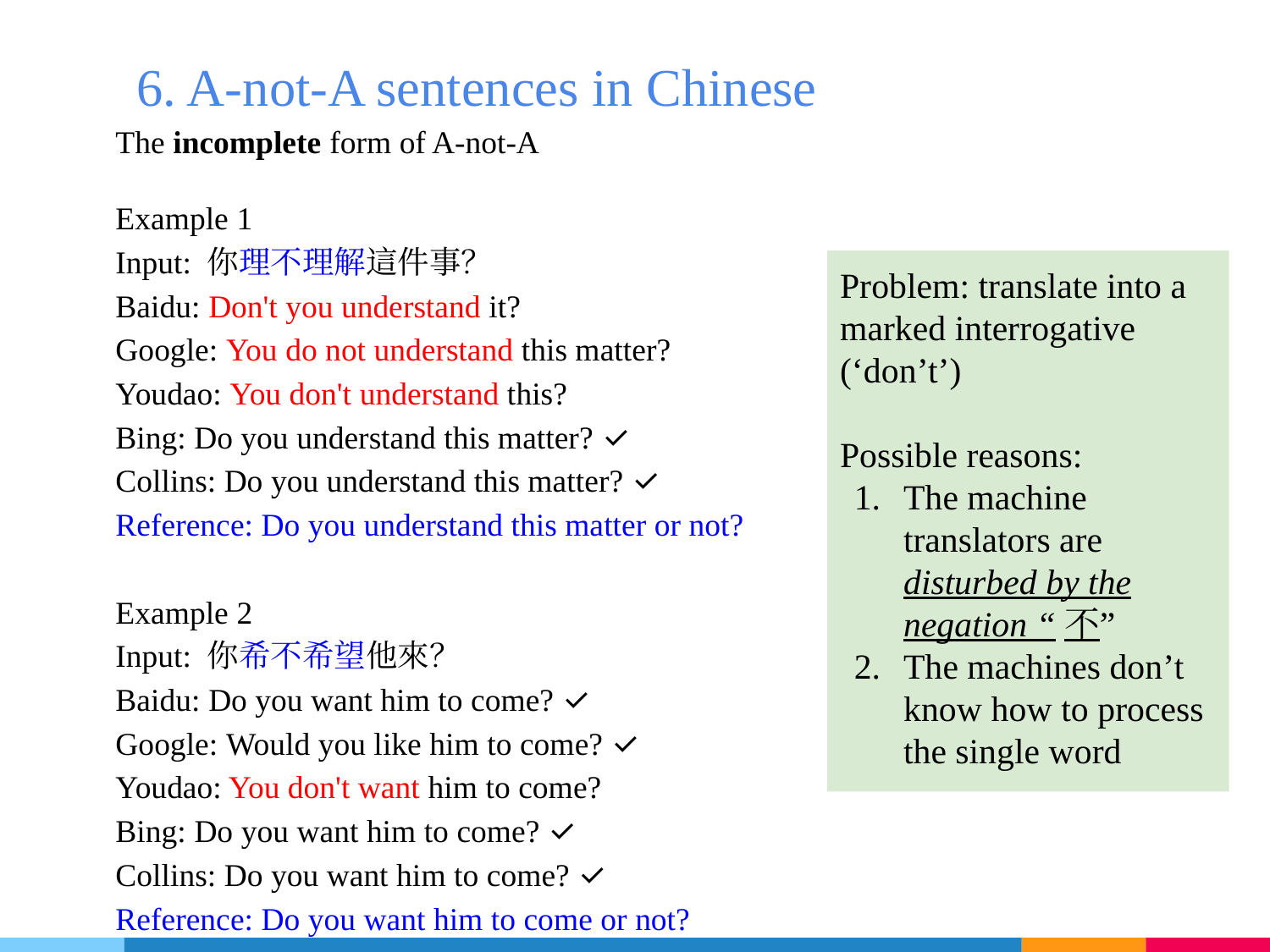

6. A-not-A sentences in Chinese
The incomplete form of A-not-A

Example 1
Input: 你理不理解這件事？
Baidu: Don't you understand it?
Google: You do not understand this matter?
Youdao: You don't understand this?
Bing: Do you understand this matter? ✓
Collins: Do you understand this matter? ✓
Reference: Do you understand this matter or not?

Example 2
Input: 你希不希望他來？
Baidu: Do you want him to come? ✓
Google: Would you like him to come? ✓
Youdao: You don't want him to come?
Bing: Do you want him to come? ✓
Collins: Do you want him to come? ✓
Reference: Do you want him to come or not?
Problem: translate into a marked interrogative (‘don’t’)

Possible reasons:
The machine translators are disturbed by the negation “不”
The machines don’t know how to process the single word